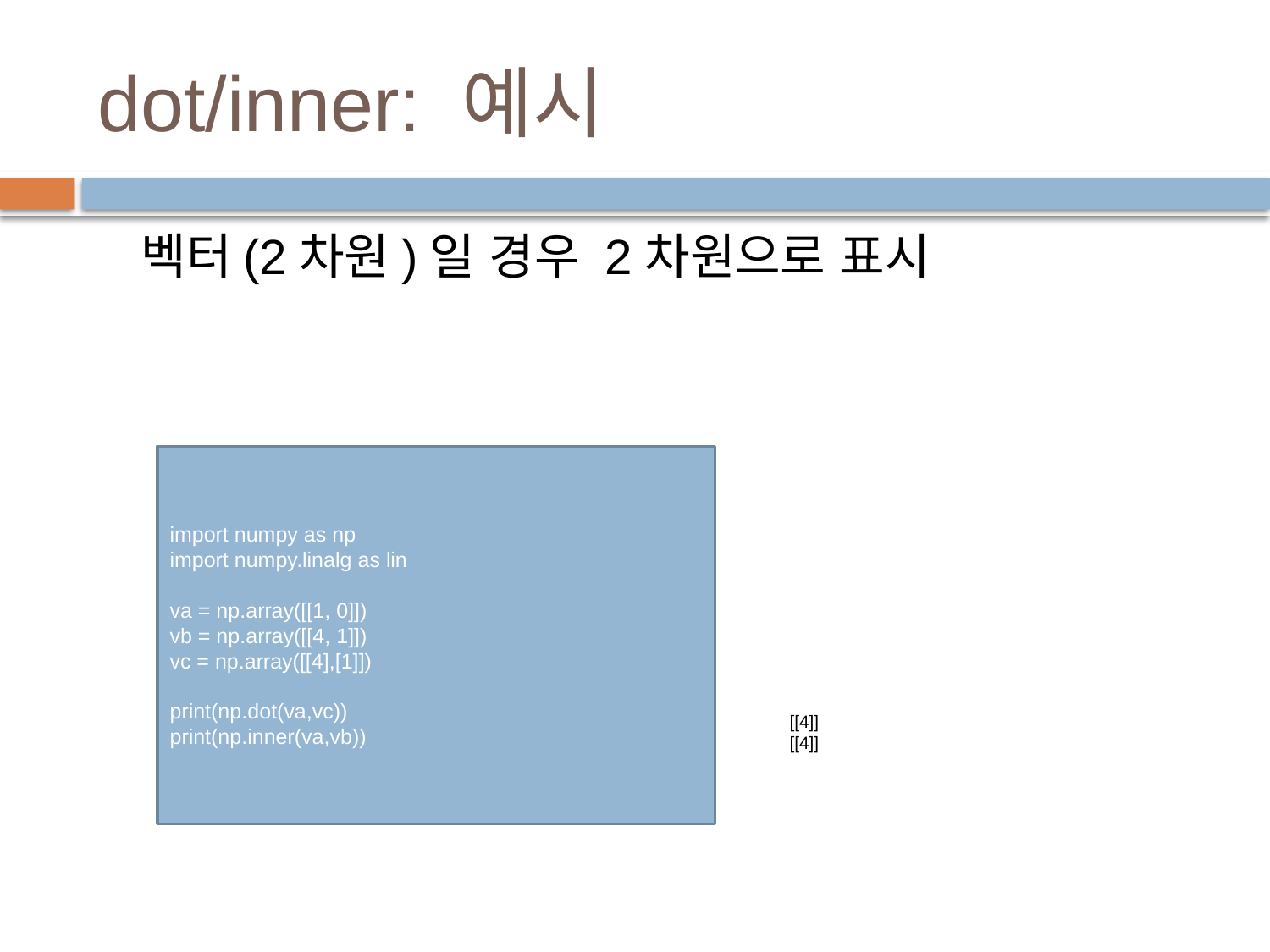

# dot/inner: 예시
벡터(2차원)일 경우 2차원으로 표시
import numpy as np
import numpy.linalg as lin

va = np.array([[1, 0]])
vb = np.array([[4, 1]])
vc = np.array([[4],[1]])

print(np.dot(va,vc))
print(np.inner(va,vb))
[[4]]
[[4]]